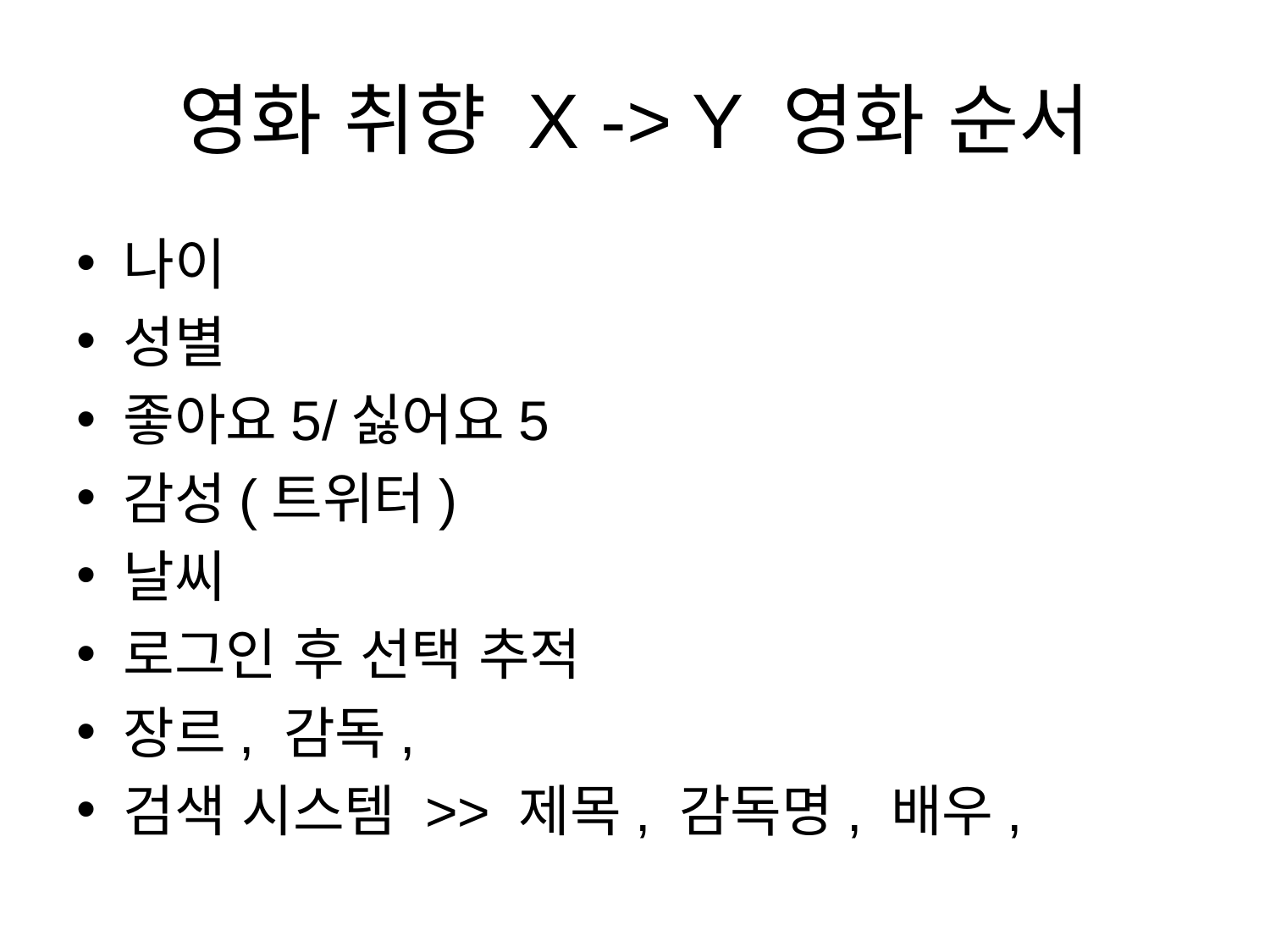

# 영화 취향 X -> Y 영화 순서
나이
성별
좋아요5/싫어요5
감성(트위터)
날씨
로그인 후 선택 추적
장르, 감독,
검색 시스템 >> 제목, 감독명, 배우,